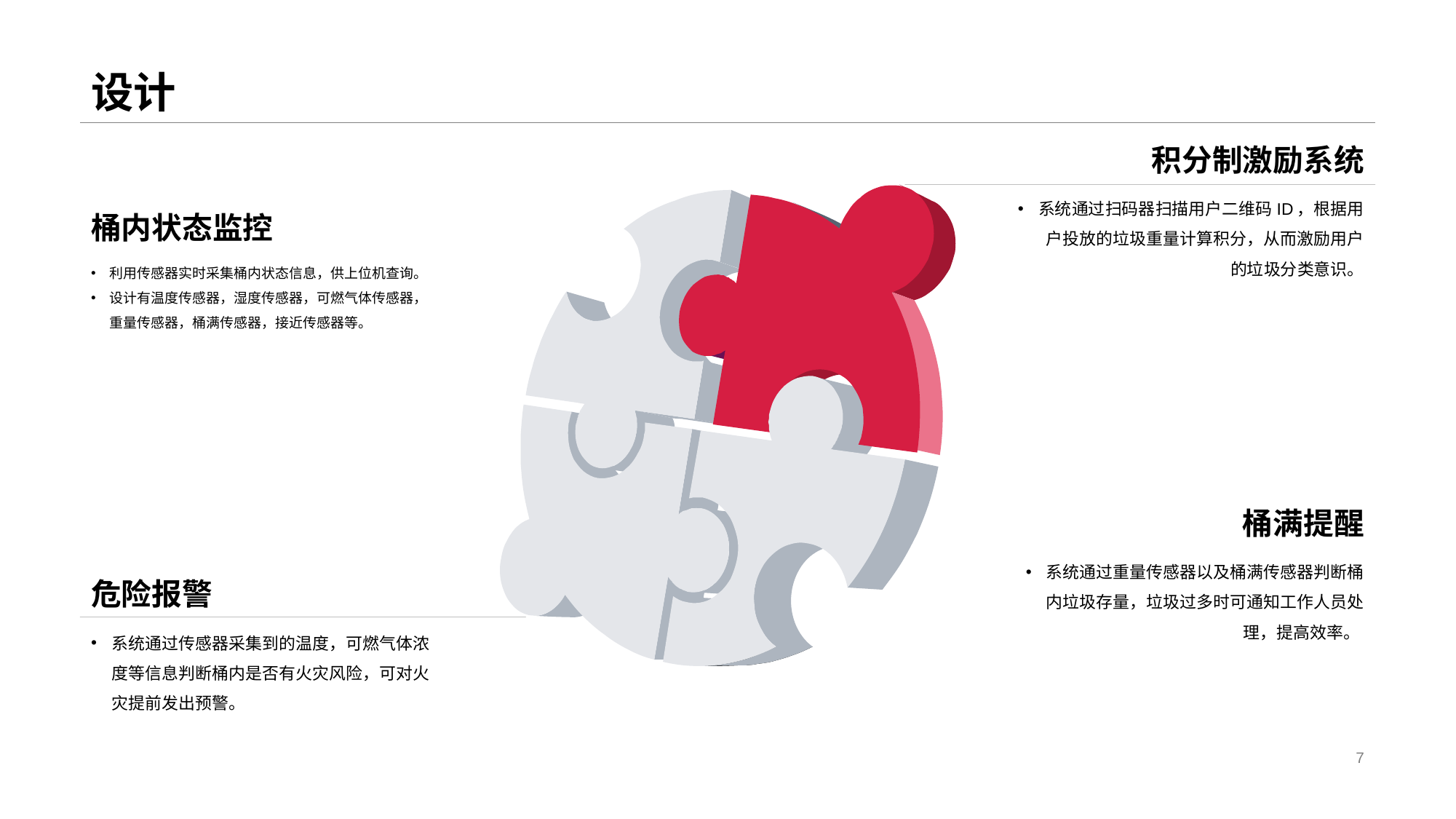

# 设计
积分制激励系统
系统通过扫码器扫描用户二维码ID，根据用户投放的垃圾重量计算积分，从而激励用户的垃圾分类意识。

桶内状态监控
利用传感器实时采集桶内状态信息，供上位机查询。
设计有温度传感器，湿度传感器，可燃气体传感器，重量传感器，桶满传感器，接近传感器等。
桶满提醒
系统通过重量传感器以及桶满传感器判断桶内垃圾存量，垃圾过多时可通知工作人员处理，提高效率。

危险报警
系统通过传感器采集到的温度，可燃气体浓度等信息判断桶内是否有火灾风险，可对火灾提前发出预警。

7